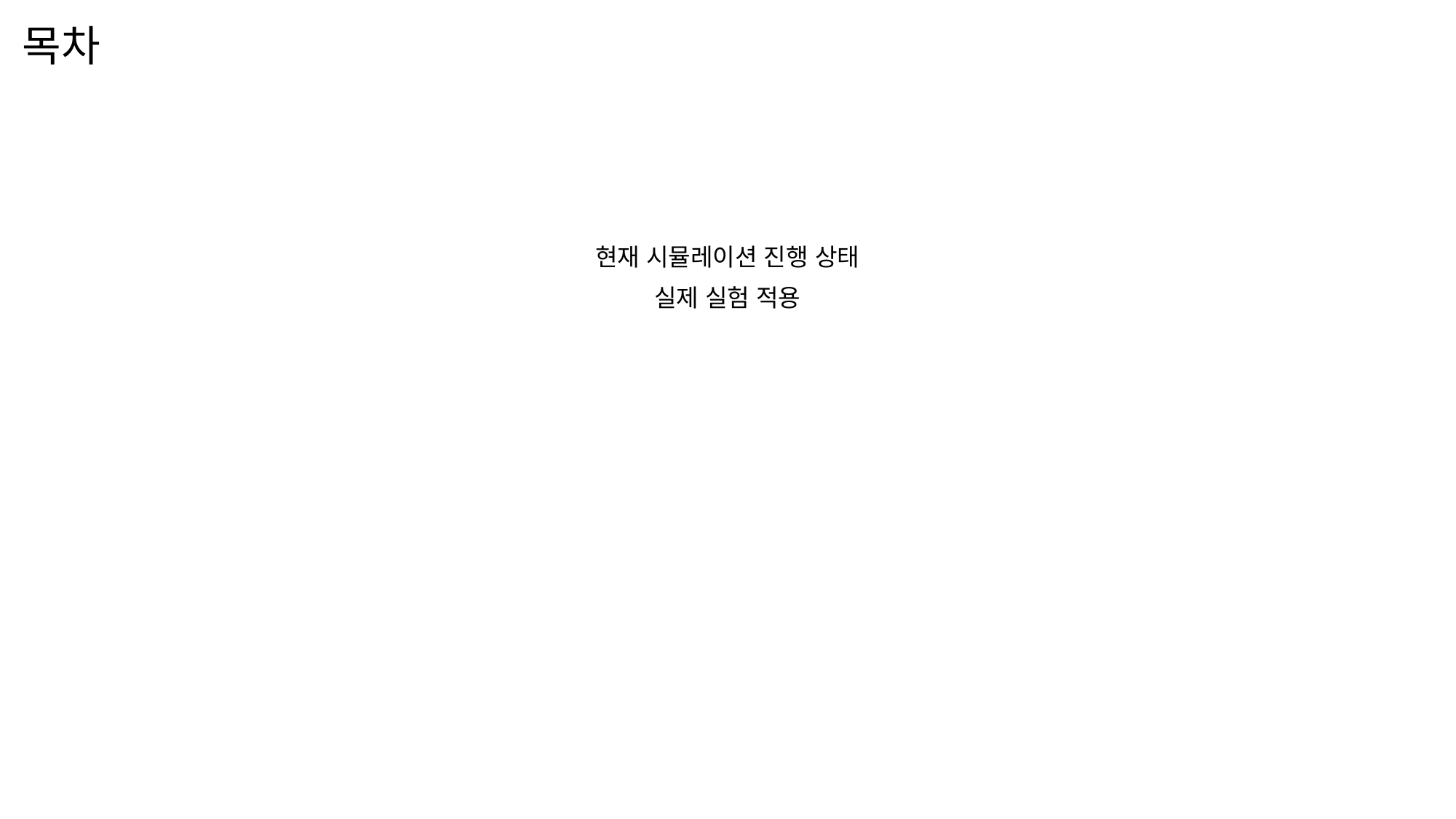

# 목차
현재 시뮬레이션 진행 상태
실제 실험 적용